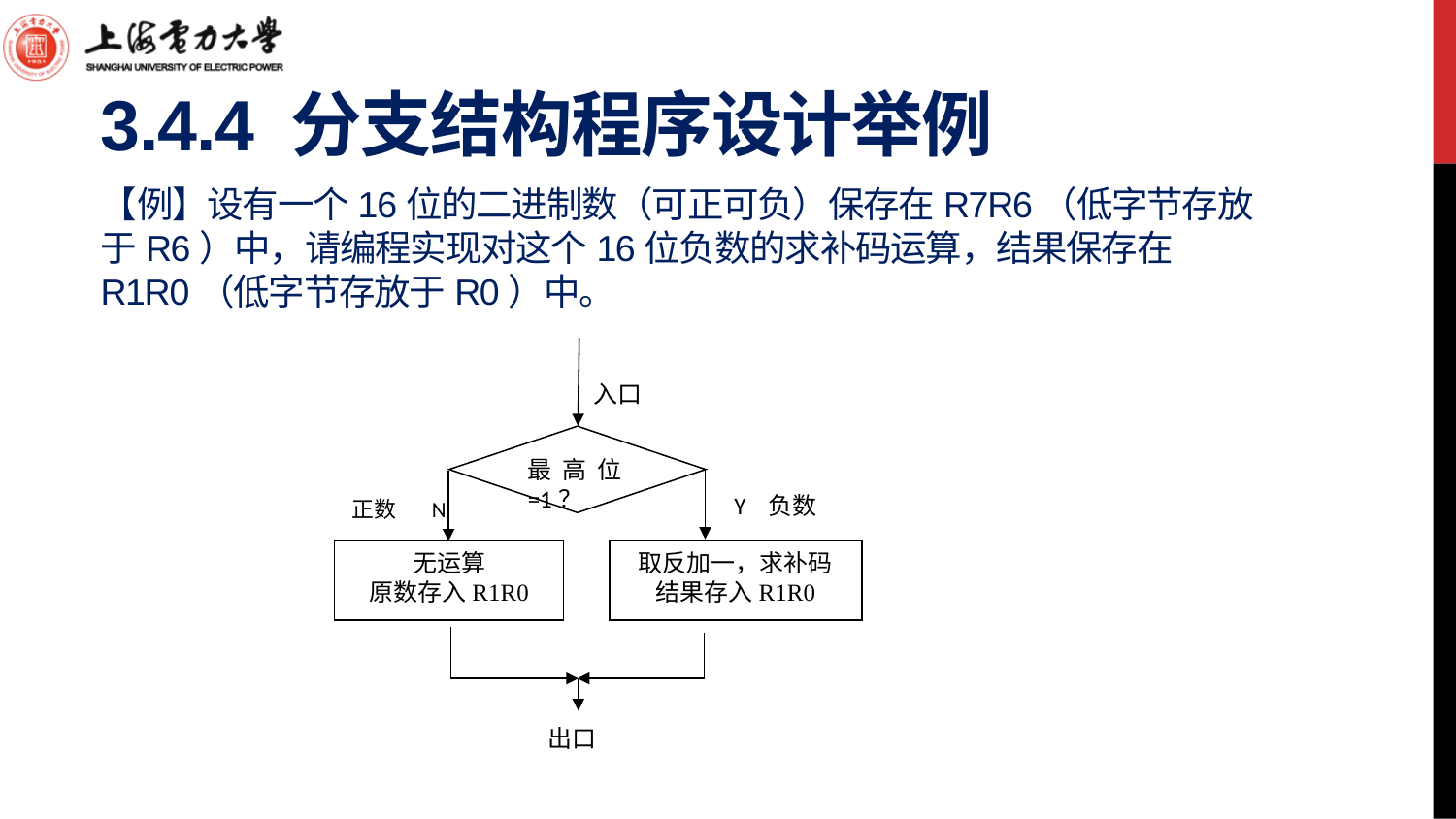

3.4.4 分支结构程序设计举例
# 【例】设有一个16位的二进制数（可正可负）保存在R7R6（低字节存放于R6）中，请编程实现对这个16位负数的求补码运算，结果保存在R1R0（低字节存放于R0）中。
入口
最高位=1？
Y   负数
正数     N
取反加一，求补码
结果存入R1R0
无运算
原数存入R1R0
出口